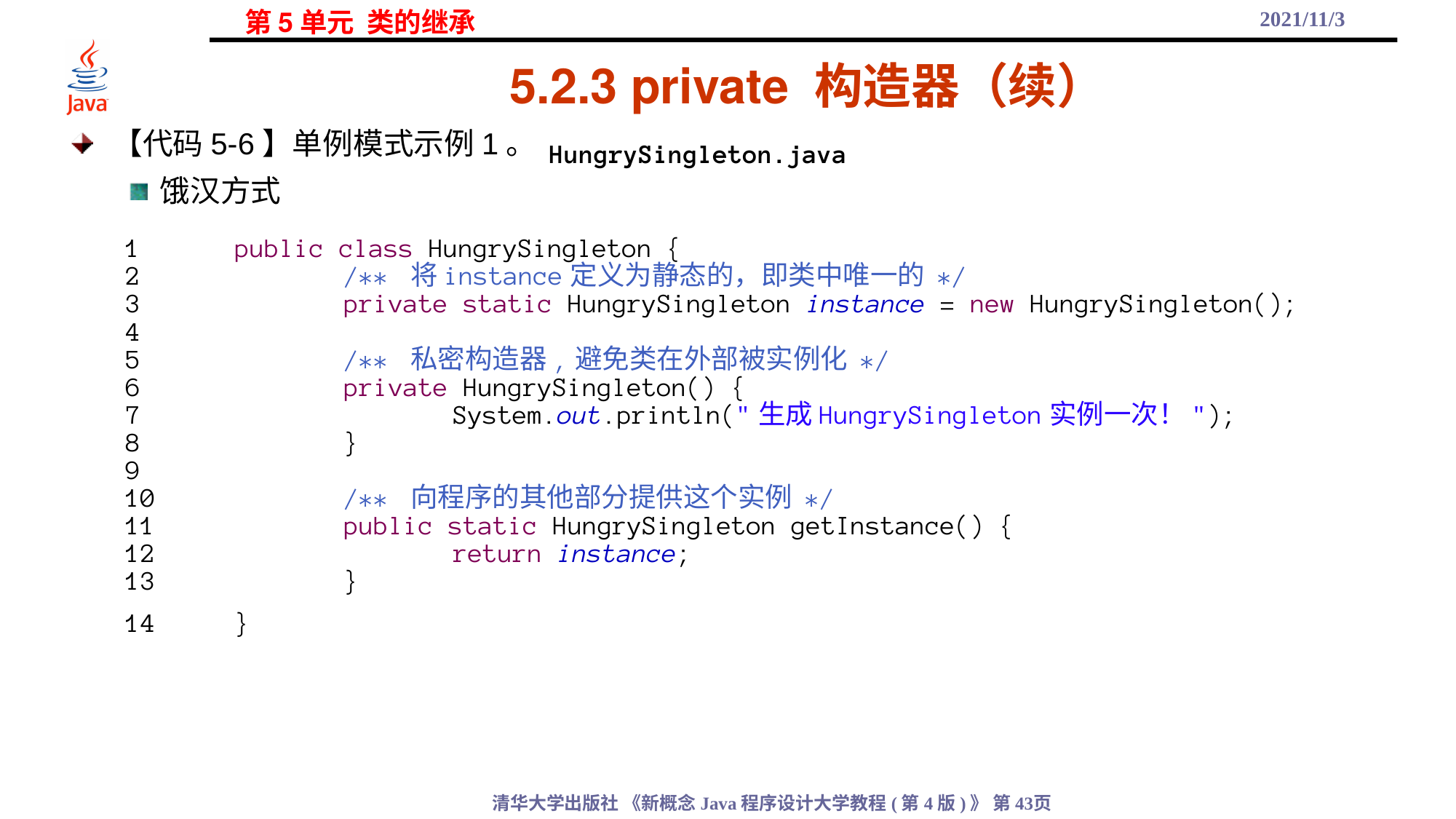

2021/11/3
# 5.2.3 private 构造器（续）
【代码5-6】单例模式示例1。
饿汉方式

HungrySingleton.java
1	public class HungrySingleton {
2		/** 将instance定义为静态的，即类中唯一的 */
3		private static HungrySingleton instance = new HungrySingleton();
4
5		/** 私密构造器,避免类在外部被实例化 */
6		private HungrySingleton() {
7			System.out.println("生成HungrySingleton实例一次！");
8		}
9
10		/** 向程序的其他部分提供这个实例 */
11		public static HungrySingleton getInstance() {
12			return instance;
13		}
14	}